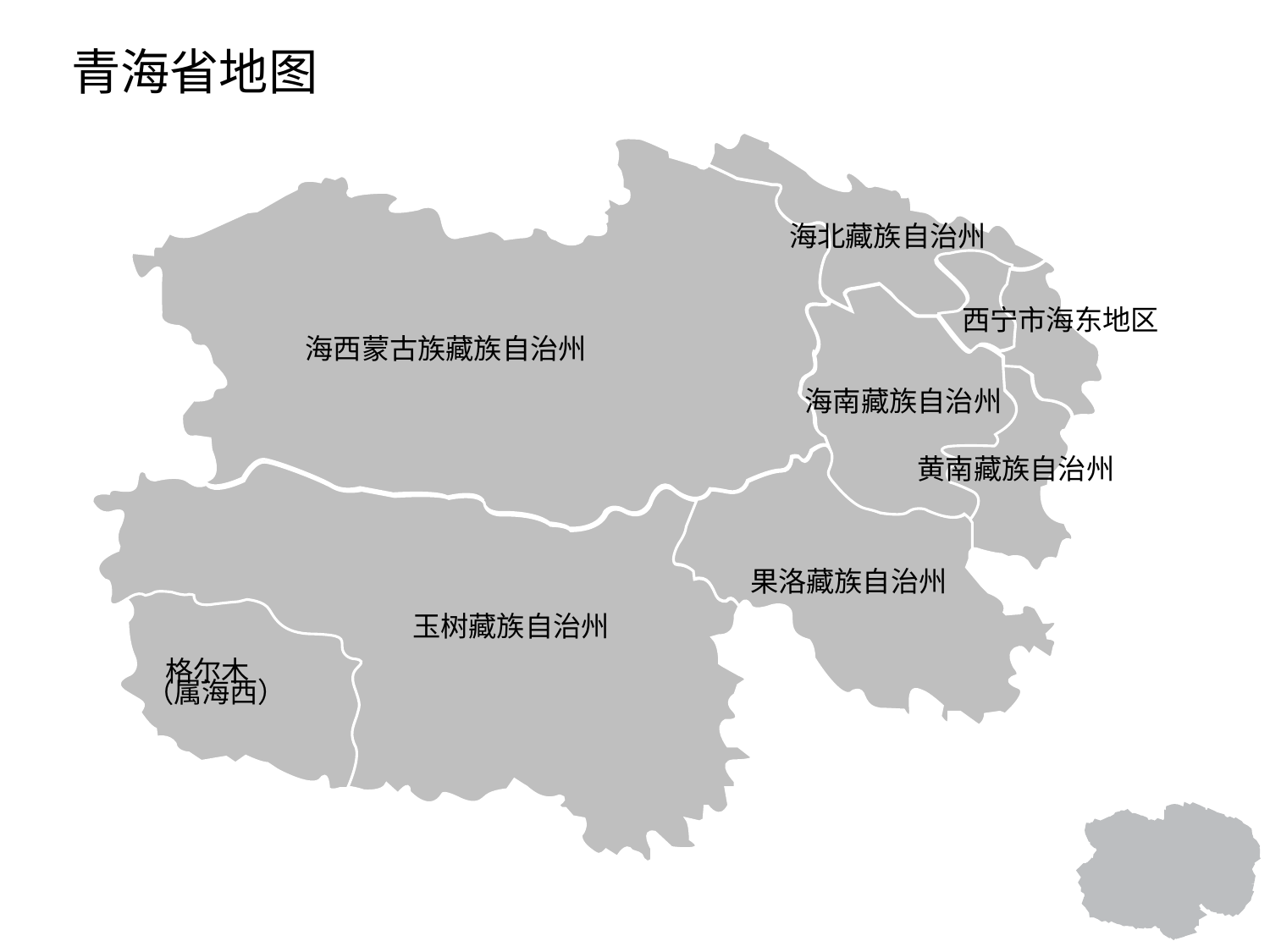

# 青海省地图

海北藏族自治州

西宁市海东地区

海西蒙古族藏族自治州

海南藏族自治州

黄南藏族自治州

果洛藏族自治州

玉树藏族自治州

玉树藏族自治州

  格尔木
（属海西）